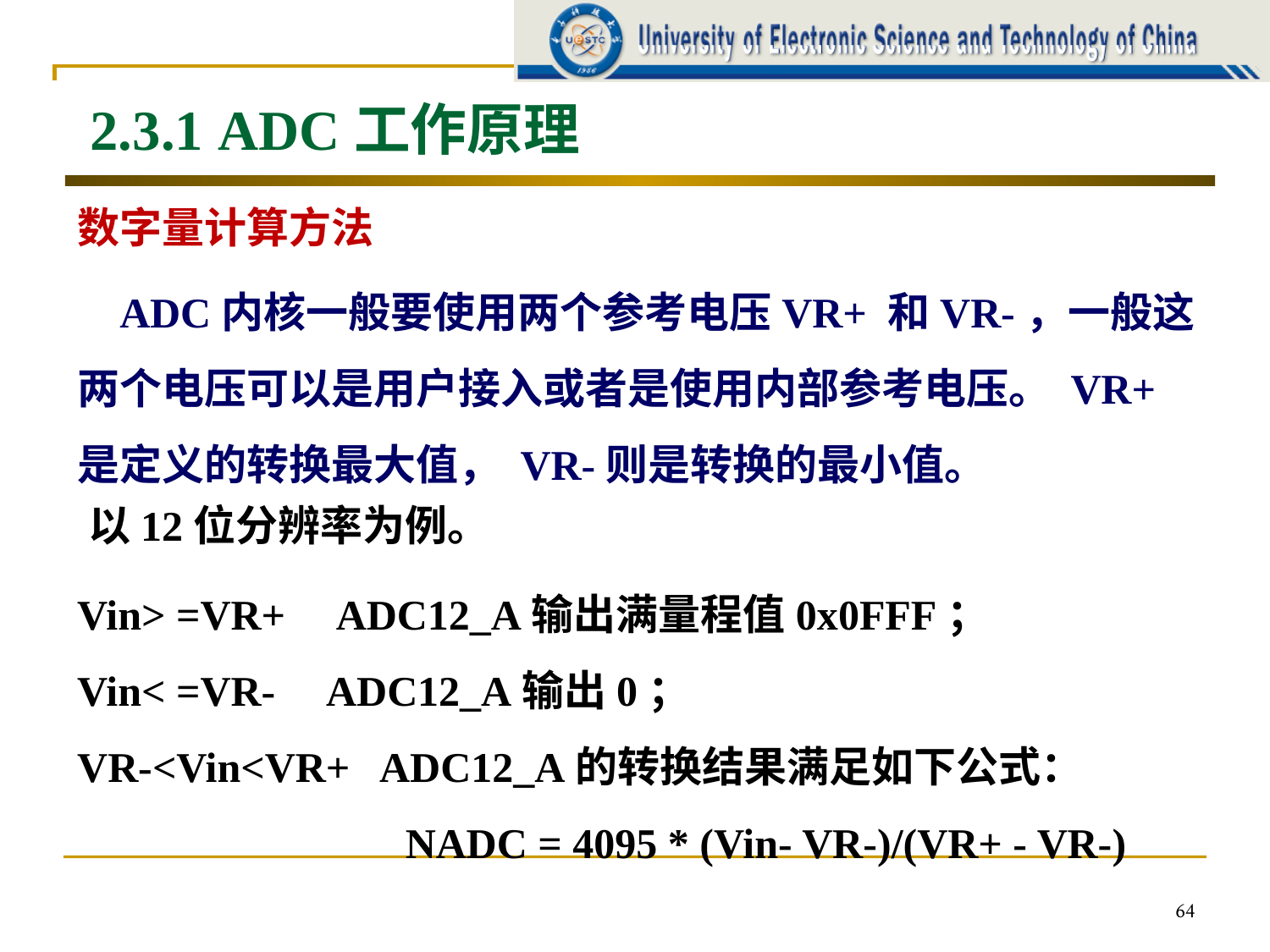

2.3.1 ADC工作原理
数字量计算方法
    ADC内核一般要使用两个参考电压VR+ 和VR-，一般这两个电压可以是用户接入或者是使用内部参考电压。 VR+ 是定义的转换最大值， VR-则是转换的最小值。

  以12位分辨率为例。
Vin> =VR+     ADC12_A输出满量程值0x0FFF；
Vin< =VR-     ADC12_A输出0；
VR-<Vin<VR+   ADC12_A的转换结果满足如下公式：
		       NADC = 4095 * (Vin- VR-)/(VR+ - VR-)
64